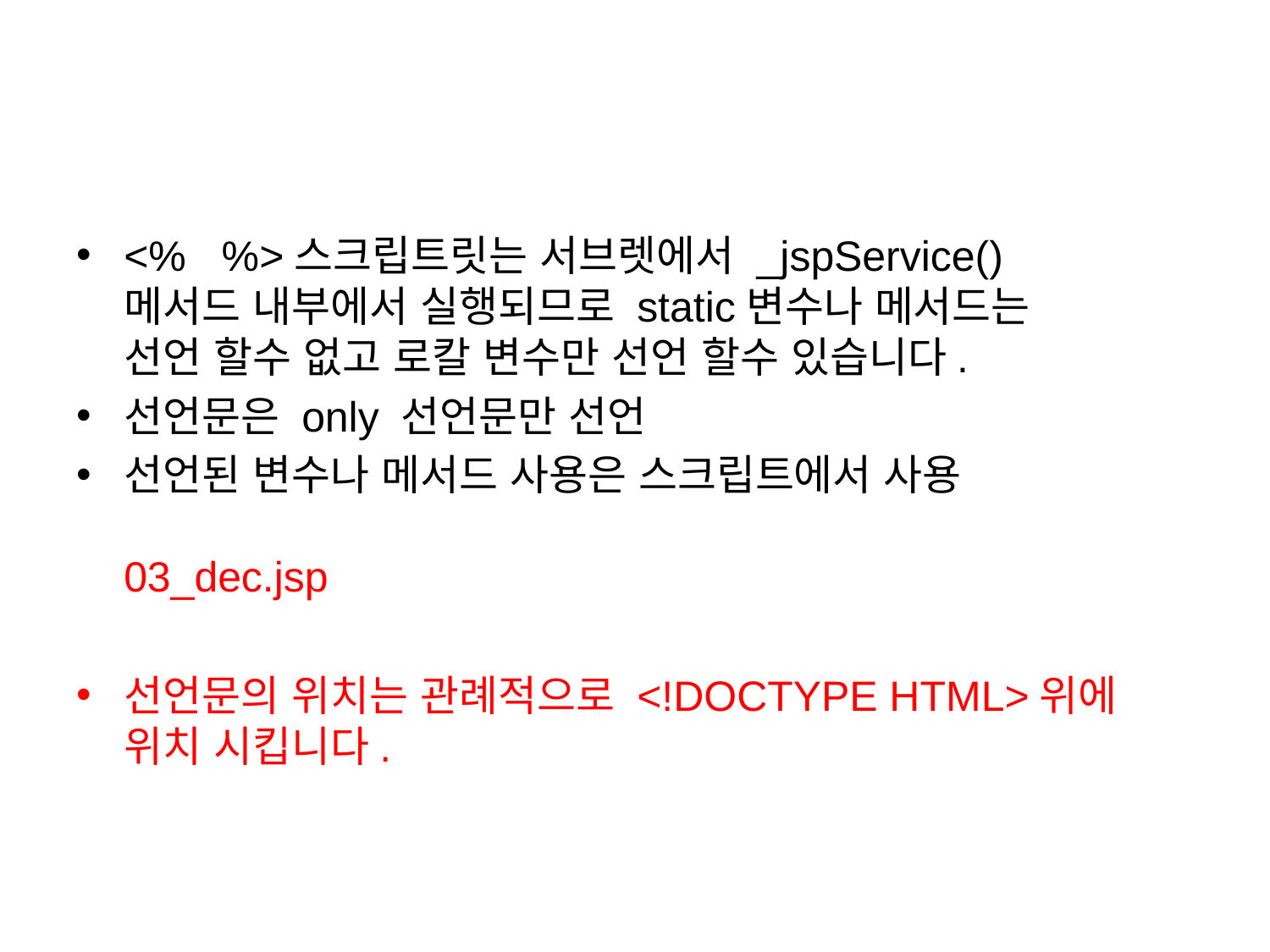

<%   %>스크립트릿는 서브렛에서 _jspService()
메서드 내부에서 실행되므로 static변수나 메서드는
선언 할수 없고 로칼 변수만 선언 할수 있습니다.
선언문은 only 선언문만 선언
선언된 변수나 메서드 사용은 스크립트에서 사용
03_dec.jsp

선언문의 위치는 관례적으로 <!DOCTYPE HTML>위에
위치 시킵니다.